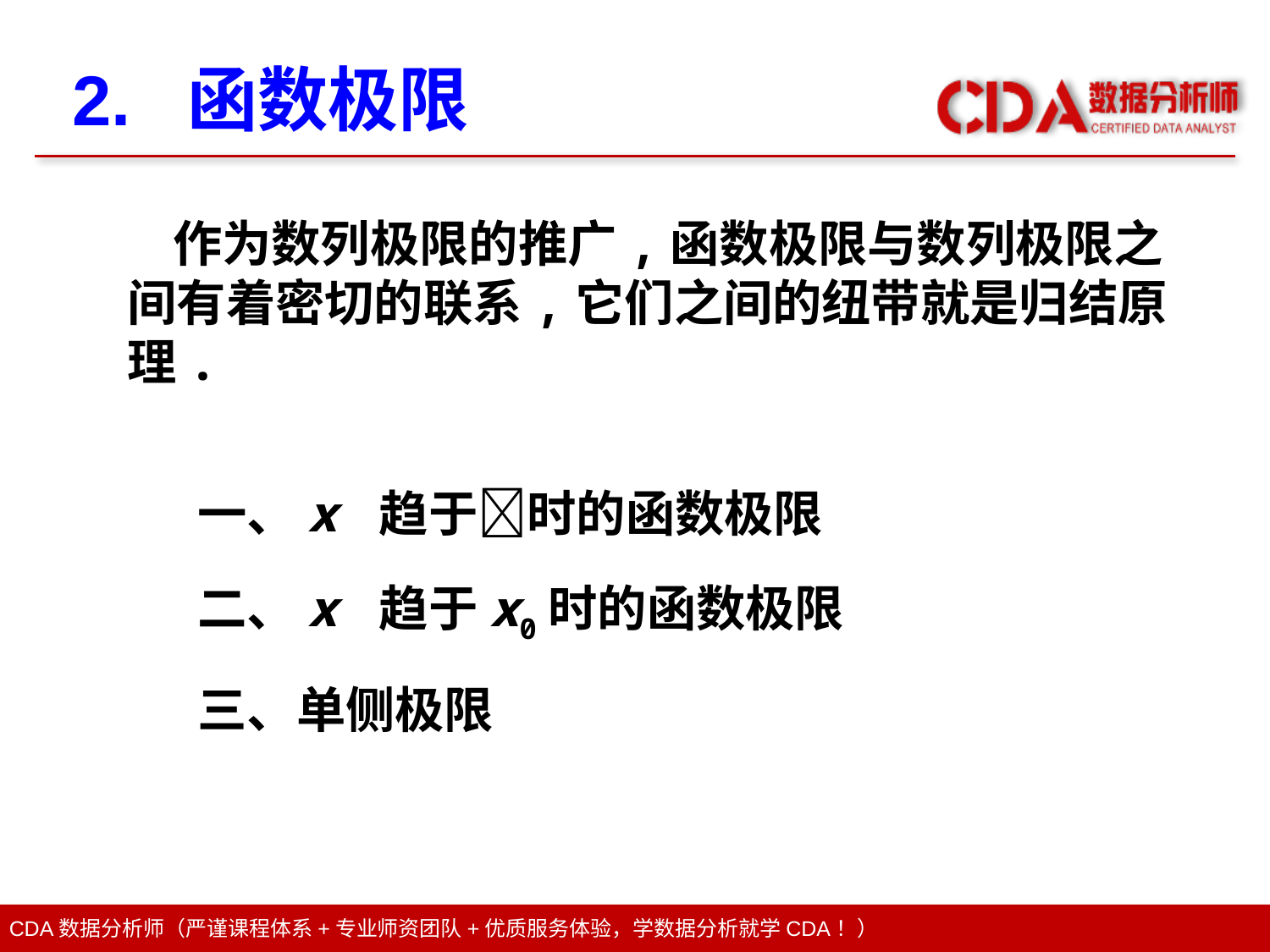

# 2.  函数极限
   作为数列极限的推广,函数极限与数列极限之间有着密切的联系,它们之间的纽带就是归结原理.
一、x 趋于∞时的函数极限
二、x 趋于x0时的函数极限
三、单侧极限